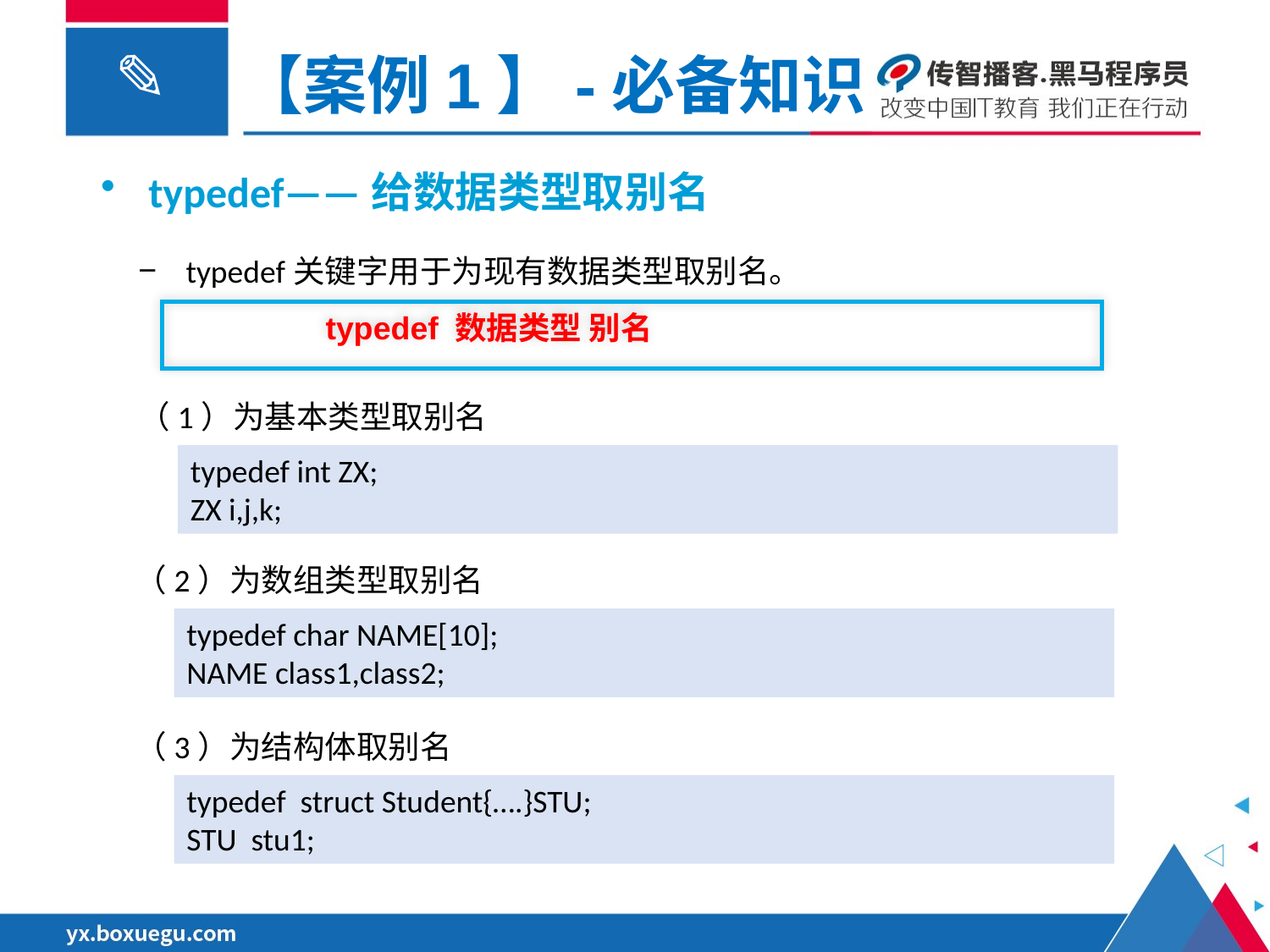

【案例1】-必备知识
typedef——给数据类型取别名
typedef关键字用于为现有数据类型取别名。
                 typedef 数据类型 别名

（1）为基本类型取别名
typedef int ZX;
ZX i,j,k;
（2）为数组类型取别名
typedef char NAME[10];
NAME class1,class2;
（3）为结构体取别名
typedef  struct Student{….}STU;
STU  stu1;